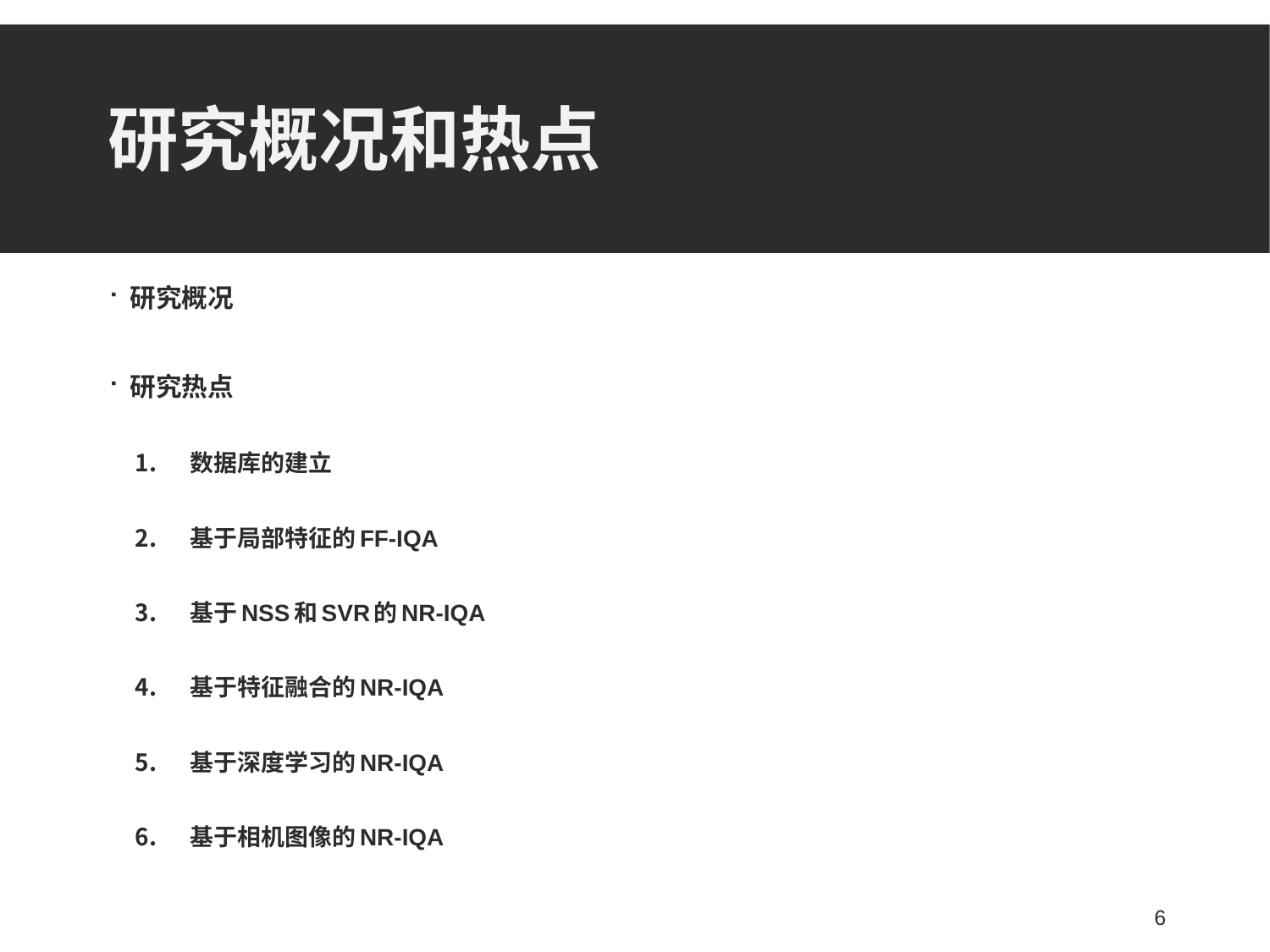

# 研究概况和热点
研究概况

研究热点

数据库的建立

基于局部特征的FF-IQA

基于NSS和SVR的NR-IQA

基于特征融合的NR-IQA

基于深度学习的NR-IQA

基于相机图像的NR-IQA
6